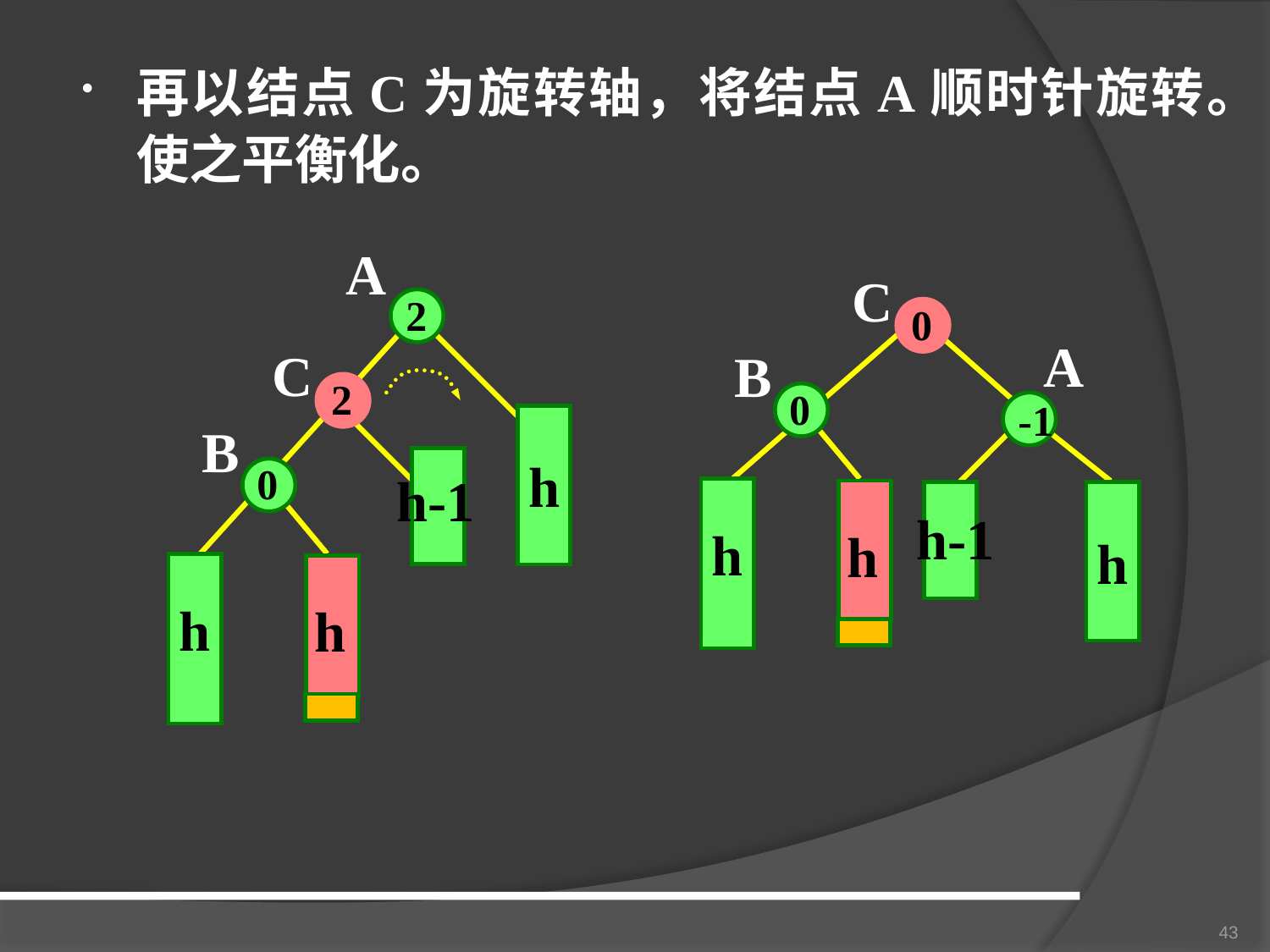

再以结点C为旋转轴，将结点A顺时针旋转。使之平衡化。
A
2

C
2

h
B

0

h-1

h

h

C
0

A
B

0

-1

h

h
h-1
h

43